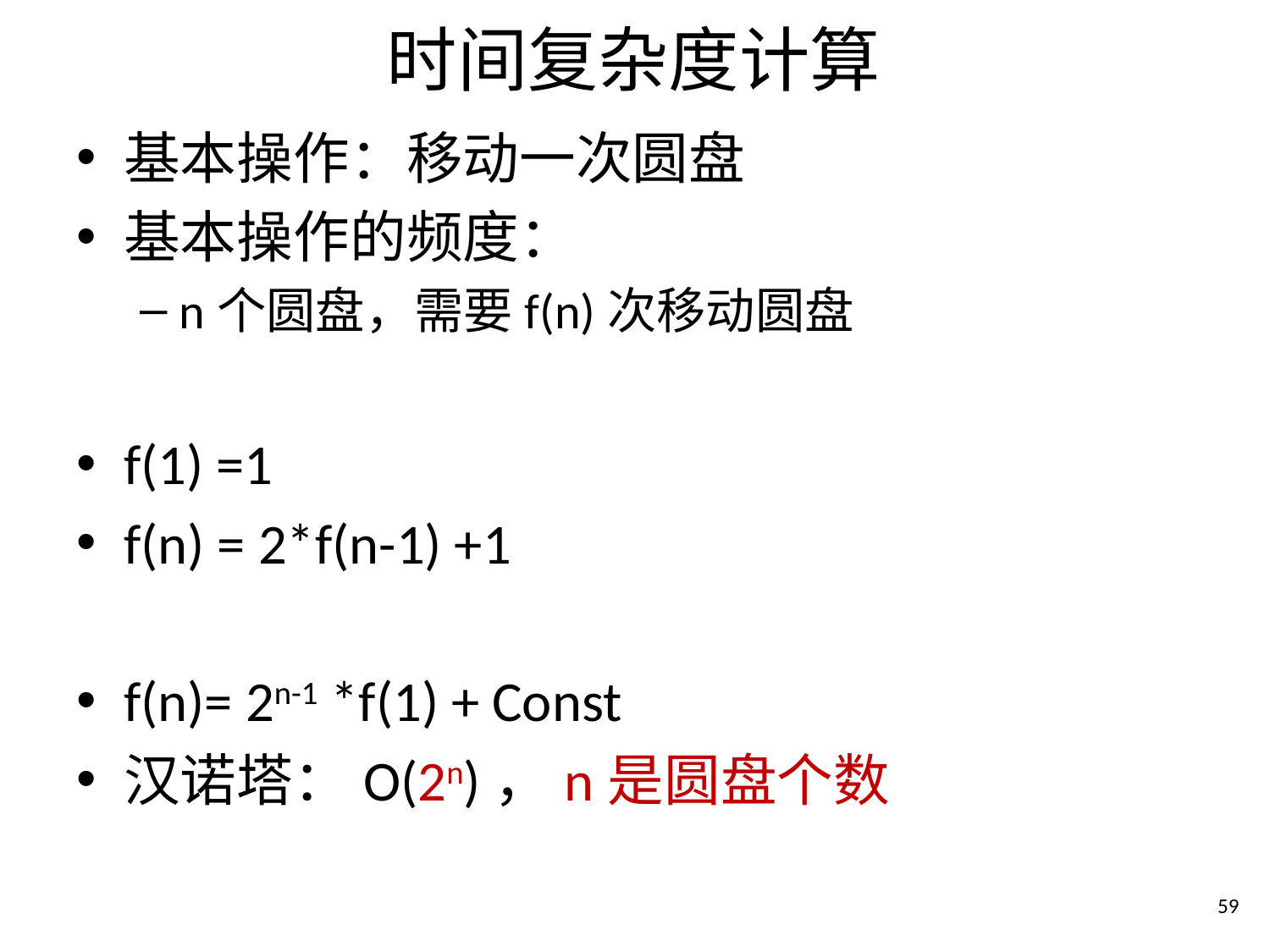

# 时间复杂度计算
基本操作：移动一次圆盘
基本操作的频度：
n个圆盘，需要f(n)次移动圆盘

f(1) =1
f(n) = 2*f(n-1) +1

f(n)= 2n-1 *f(1) + Const
汉诺塔：O(2n)，n是圆盘个数

59